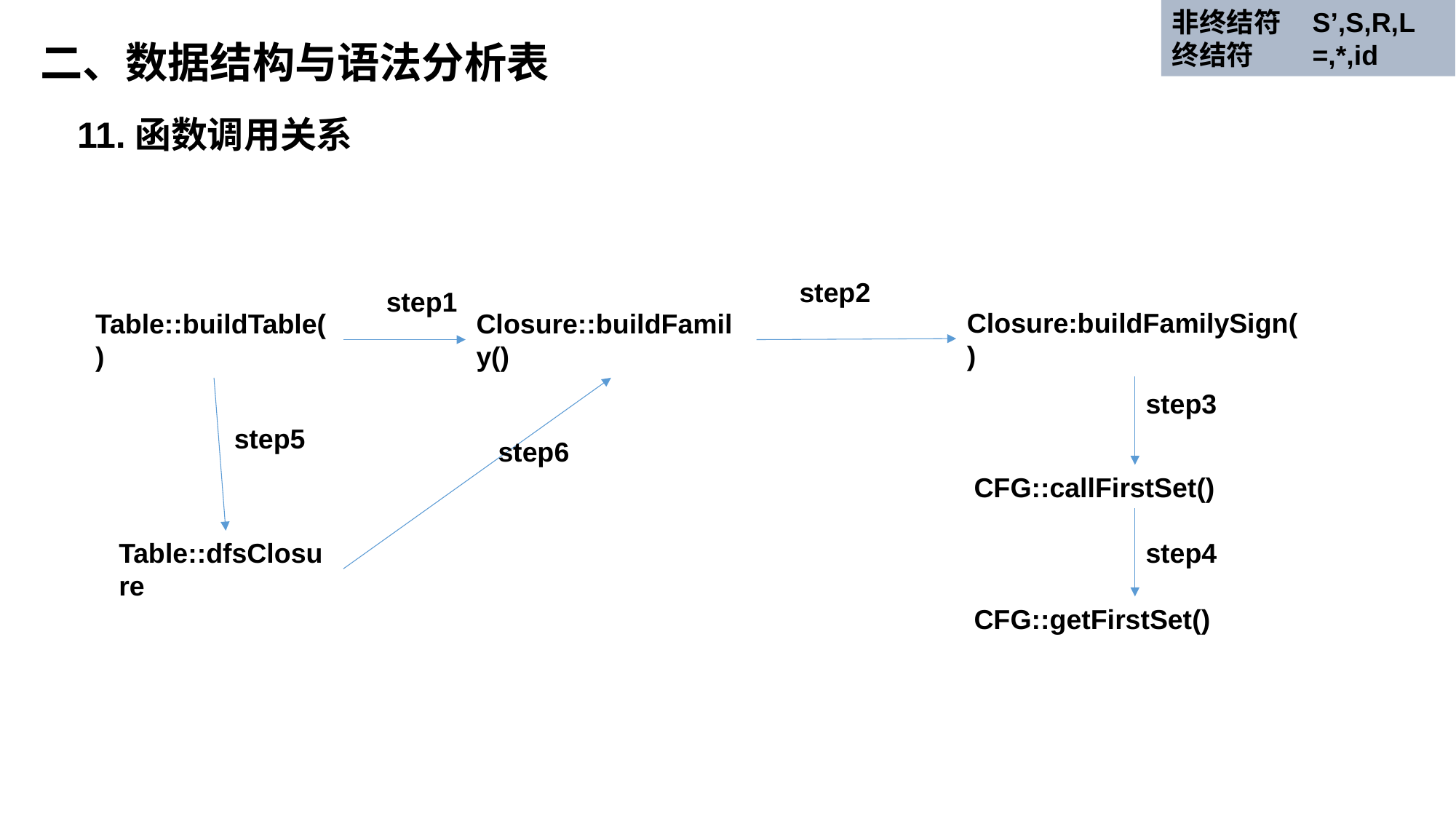

非终结符    S’,S,R,L
终结符	    =,*,id
二、数据结构与语法分析表
11.函数调用关系
step2
step1
Closure:buildFamilySign()
Table::buildTable()
Closure::buildFamily()
step3
step5
step6
CFG::callFirstSet()
step4
Table::dfsClosure
CFG::getFirstSet()